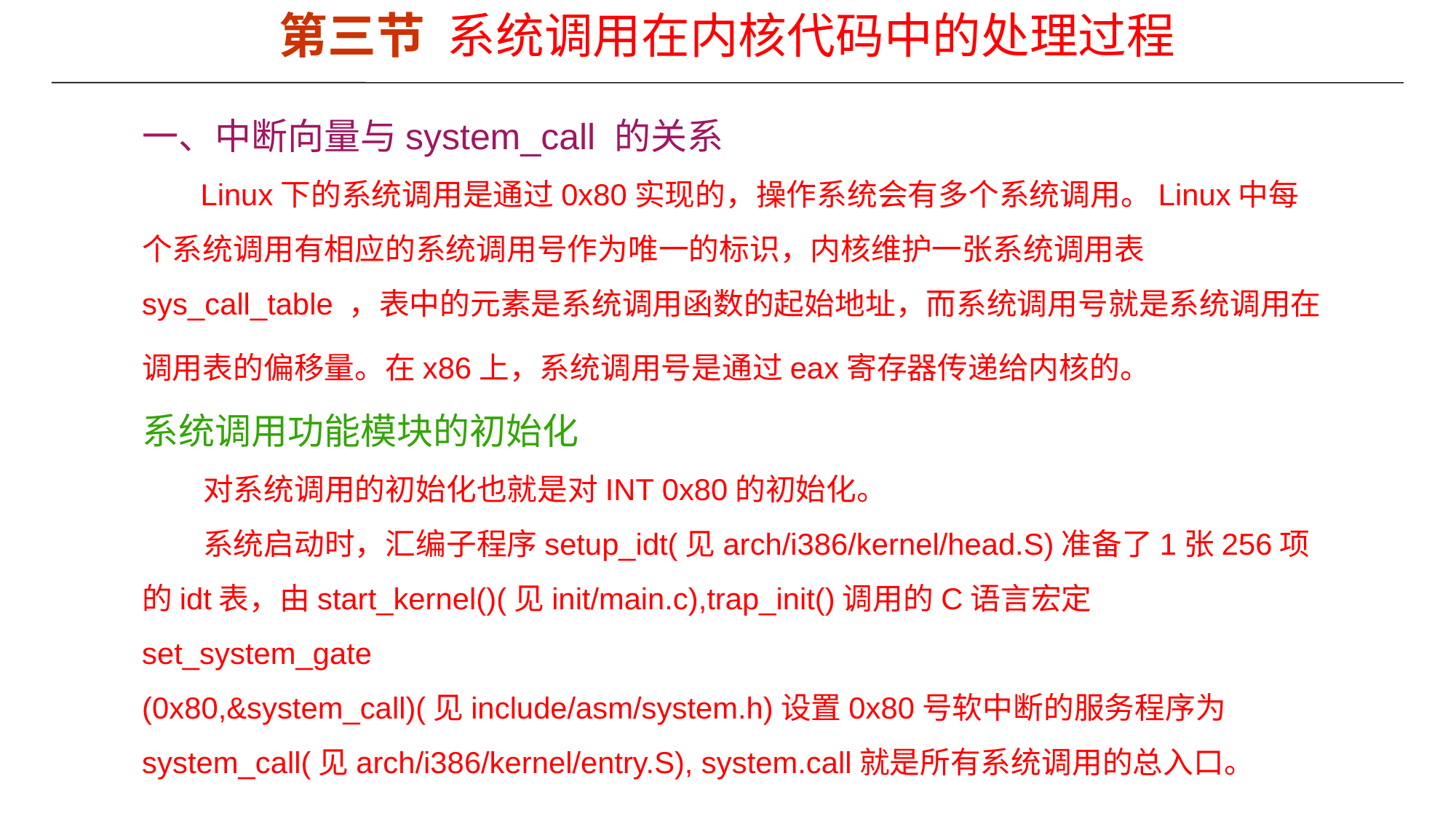

第三节  系统调用在内核代码中的处理过程

一、中断向量与system_call 的关系
       Linux下的系统调用是通过0x80实现的，操作系统会有多个系统调用。Linux中每个系统调用有相应的系统调用号作为唯一的标识，内核维护一张系统调用表sys_call_table ，表中的元素是系统调用函数的起始地址，而系统调用号就是系统调用在调用表的偏移量。在x86上，系统调用号是通过eax寄存器传递给内核的。
系统调用功能模块的初始化
        对系统调用的初始化也就是对INT 0x80的初始化。
        系统启动时，汇编子程序setup_idt(见arch/i386/kernel/head.S)准备了1张256项的idt表，由start_kernel()(见init/main.c),trap_init()调用的C语言宏定set_system_gate
(0x80,&system_call)(见include/asm/system.h)设置0x80号软中断的服务程序为
system_call(见arch/i386/kernel/entry.S), system.call就是所有系统调用的总入口。